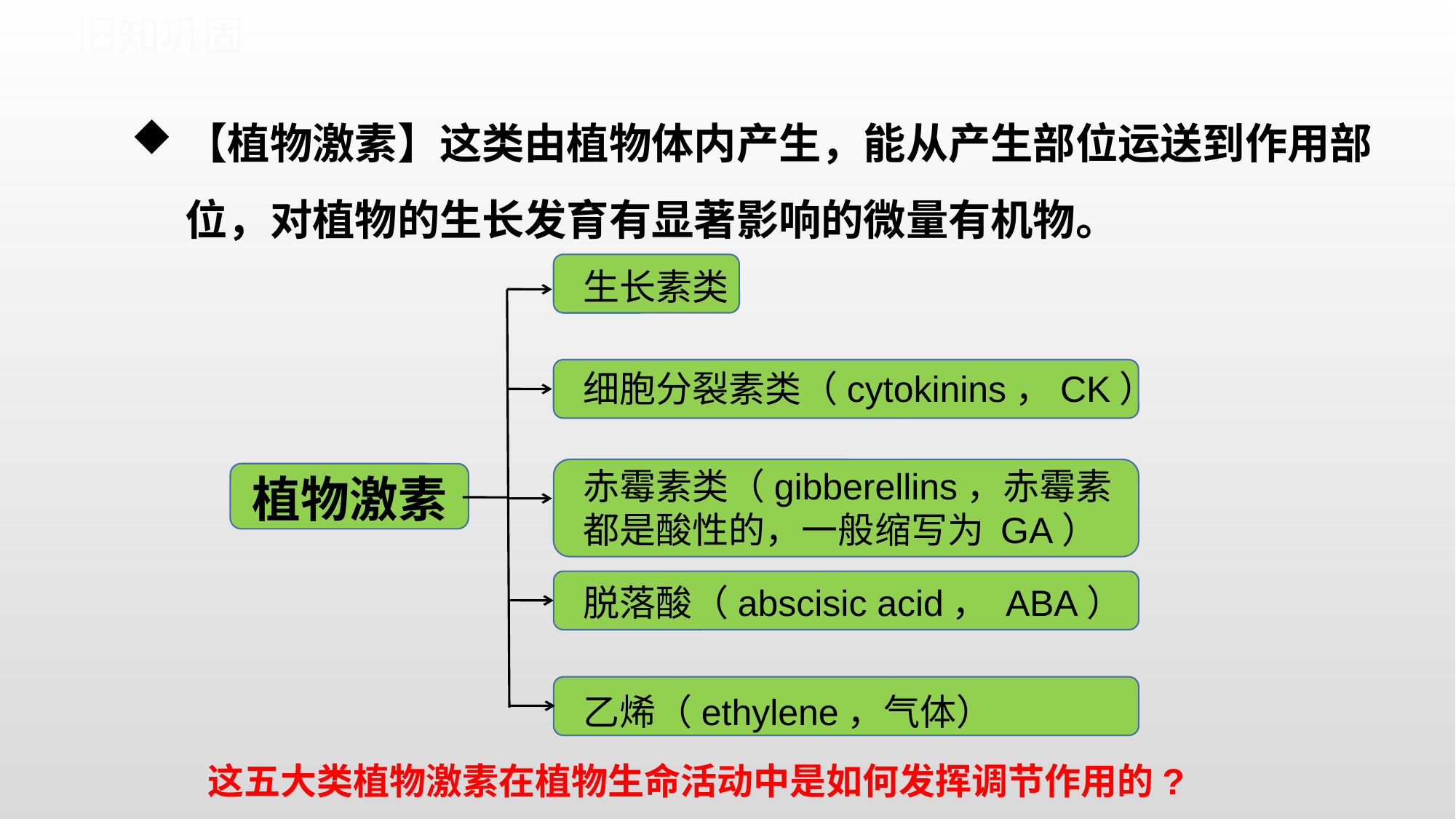

旧知巩固
【植物激素】这类由植物体内产生，能从产生部位运送到作用部位，对植物的生长发育有显著影响的微量有机物。

生长素类

细胞分裂素类（cytokinins，CK）
赤霉素类（gibberellins，赤霉素都是酸性的，一般缩写为 GA）

脱落酸（abscisic acid， ABA）

乙烯（ethylene，气体）

植物激素
这五大类植物激素在植物生命活动中是如何发挥调节作用的?